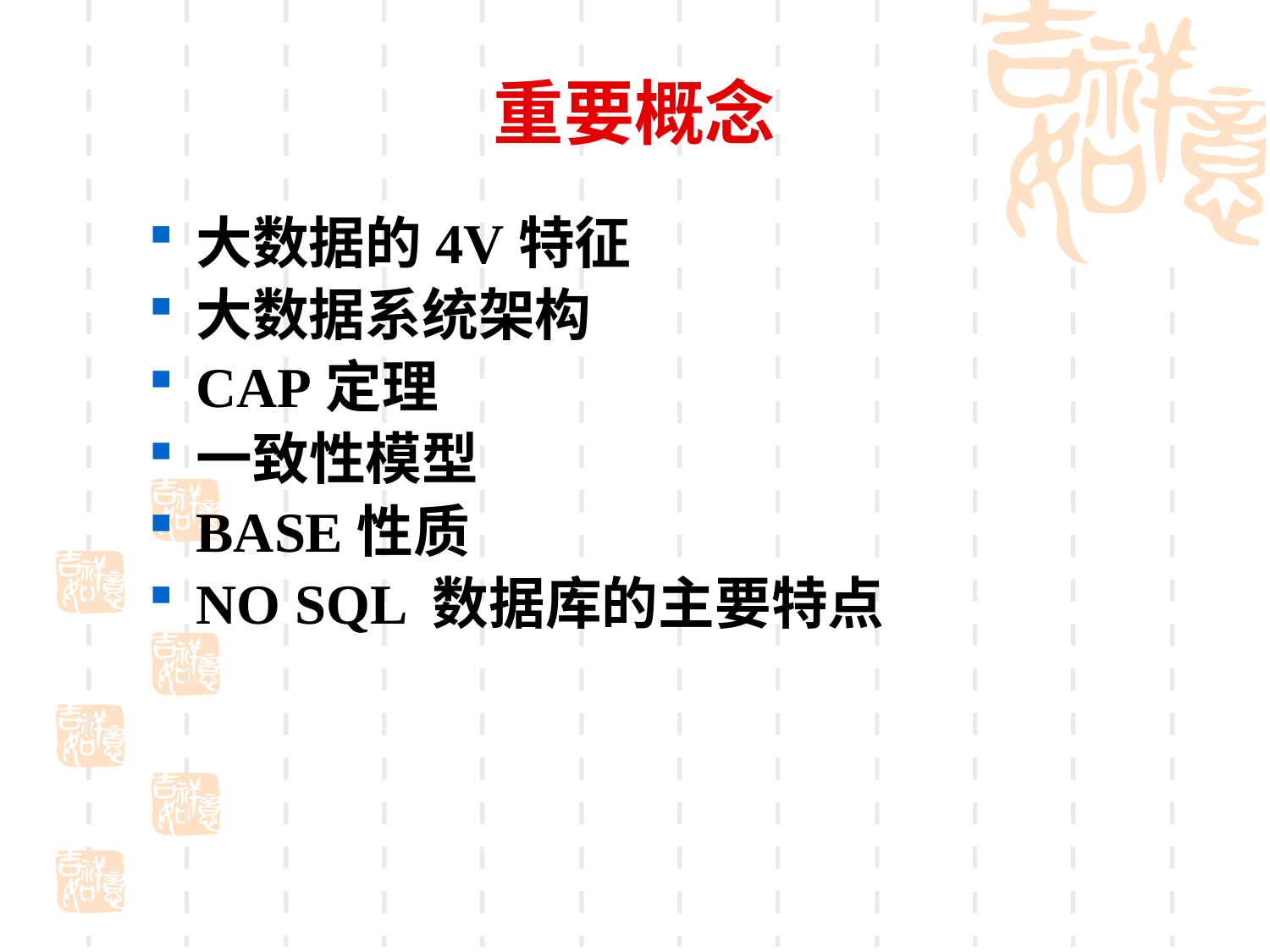

# 重要概念
大数据的4V特征
大数据系统架构
CAP定理
一致性模型
BASE性质
NO SQL 数据库的主要特点